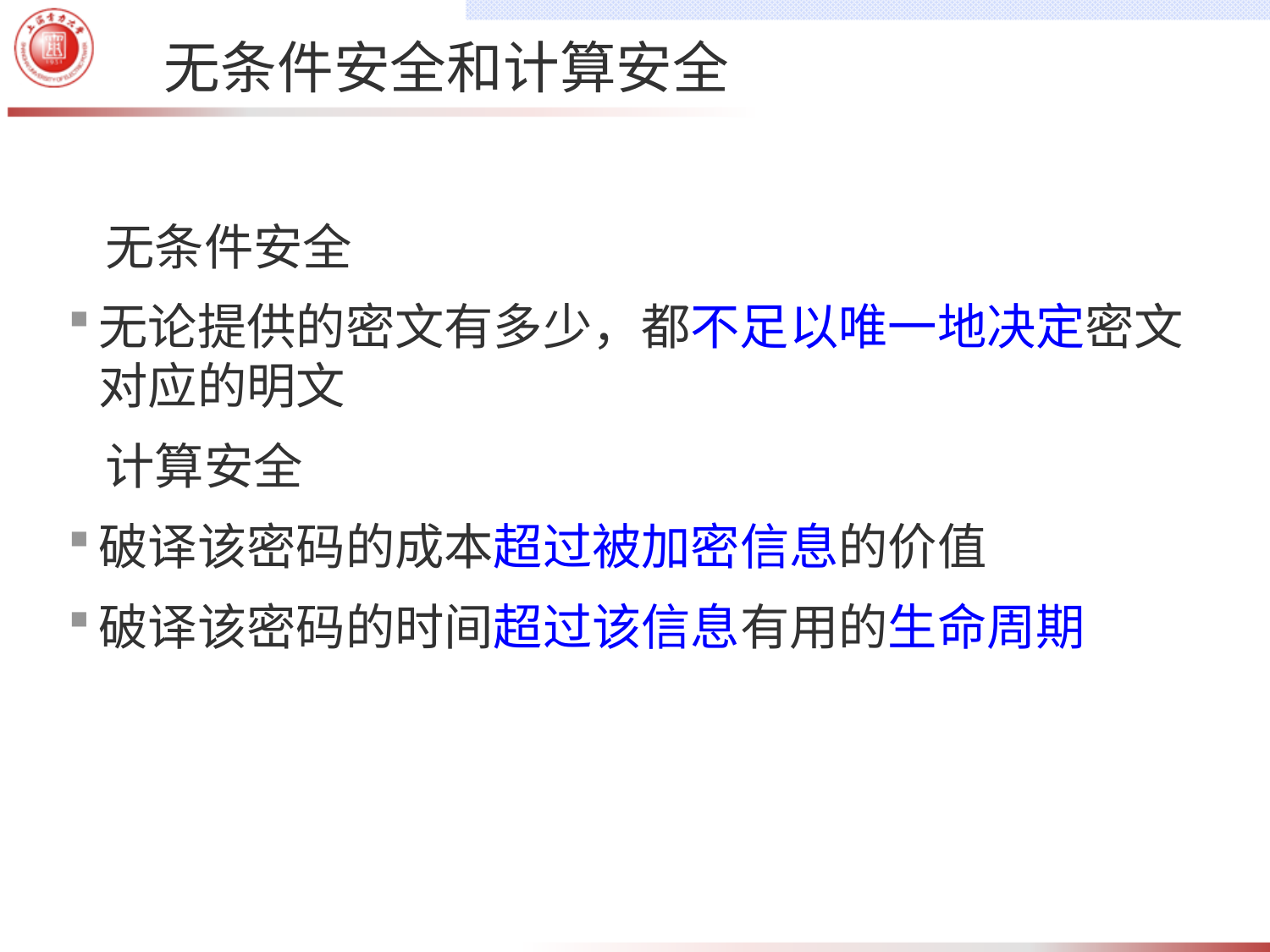

# 无条件安全和计算安全
无条件安全
无论提供的密文有多少，都不足以唯一地决定密文对应的明文
计算安全
破译该密码的成本超过被加密信息的价值
破译该密码的时间超过该信息有用的生命周期